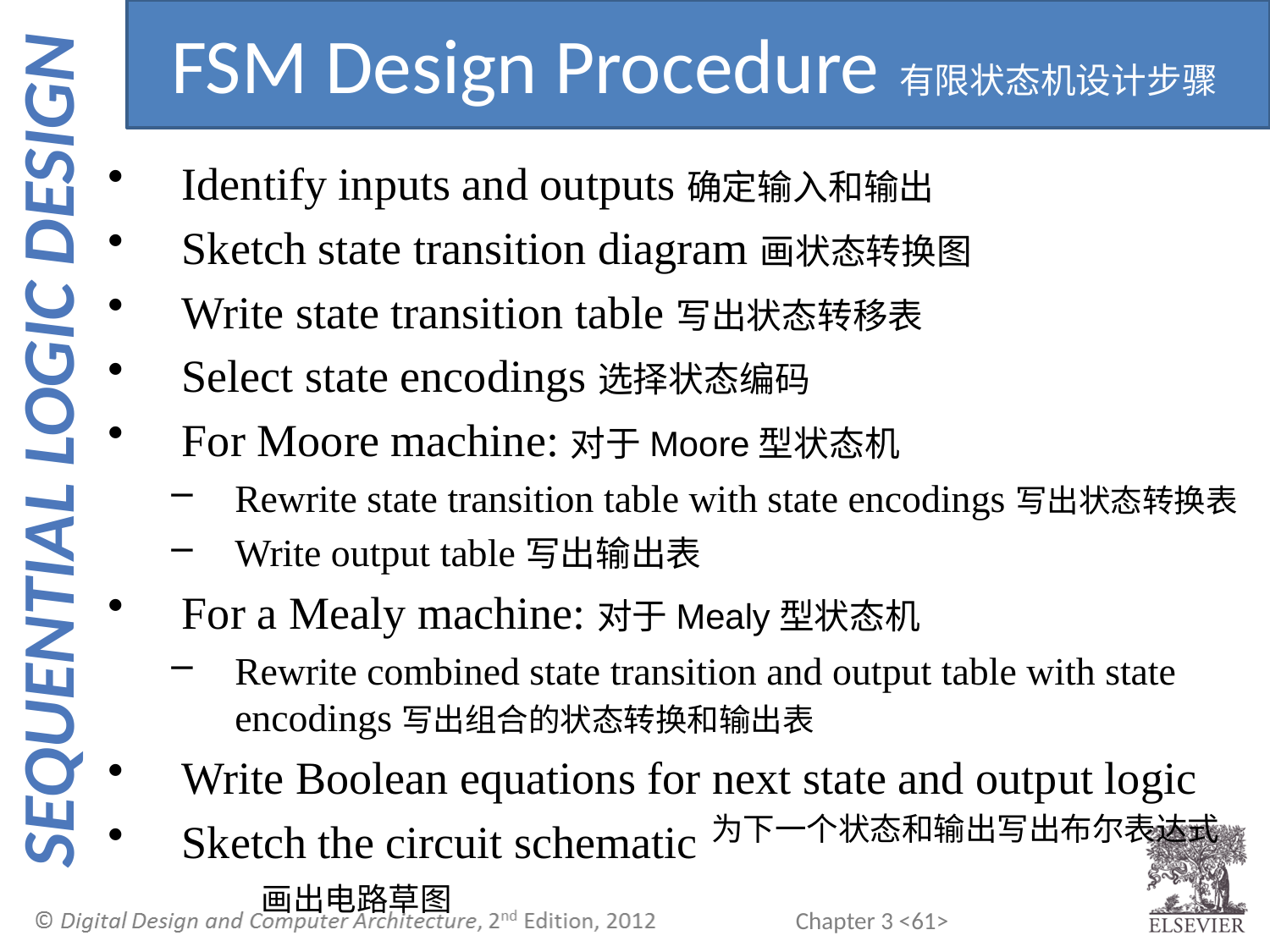

FSM Design Procedure有限状态机设计步骤
Identify inputs and outputs确定输入和输出
Sketch state transition diagram画状态转换图
Write state transition table写出状态转移表
Select state encodings选择状态编码
For Moore machine:对于Moore型状态机
Rewrite state transition table with state encodings写出状态转换表
Write output table写出输出表
For a Mealy machine:对于Mealy型状态机
Rewrite combined state transition and output table with state encodings写出组合的状态转换和输出表
Write Boolean equations for next state and output logic
Sketch the circuit schematic
为下一个状态和输出写出布尔表达式
画出电路草图